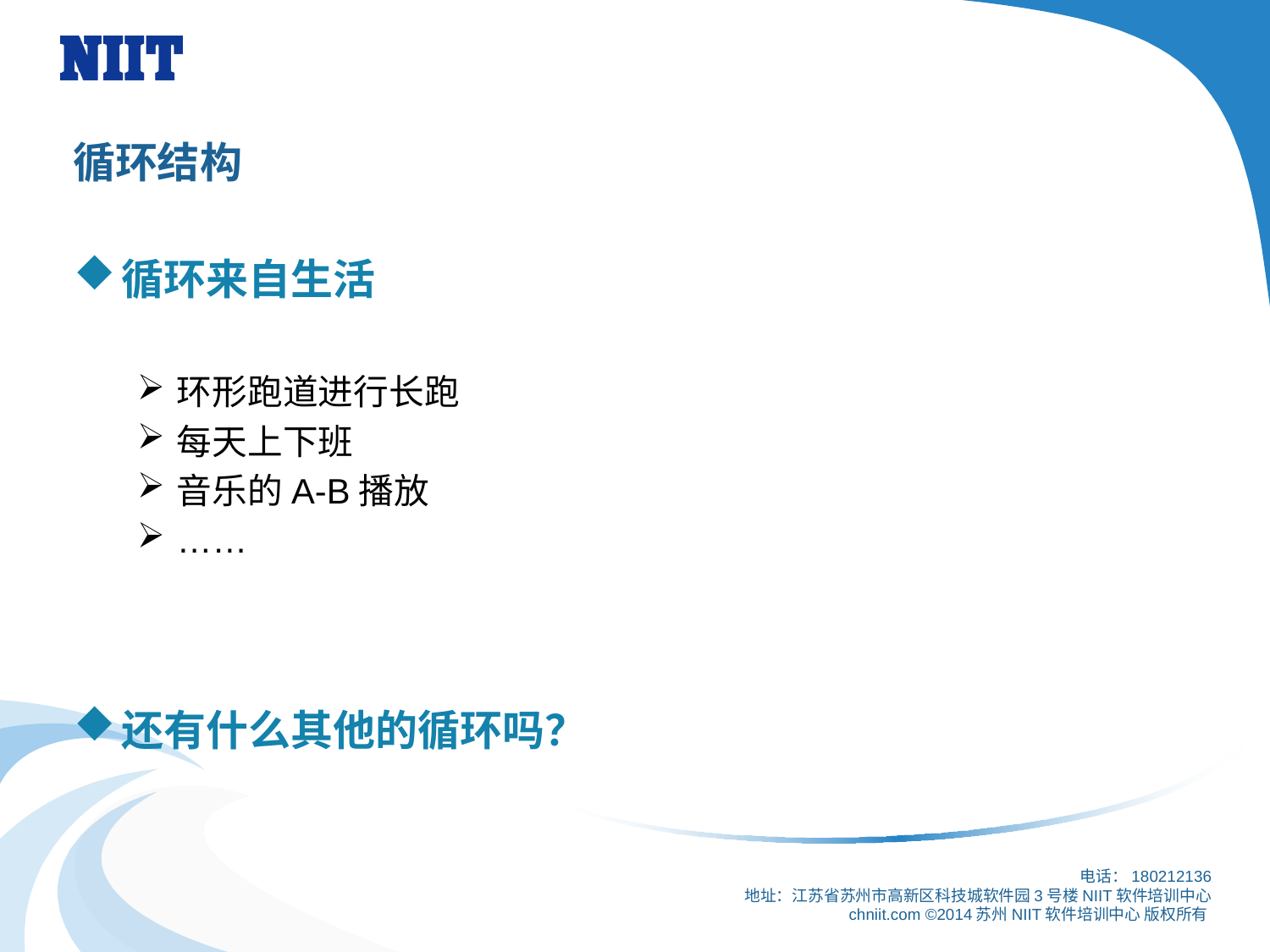

# 循环结构
循环来自生活

环形跑道进行长跑
每天上下班
音乐的A-B播放
……

还有什么其他的循环吗？